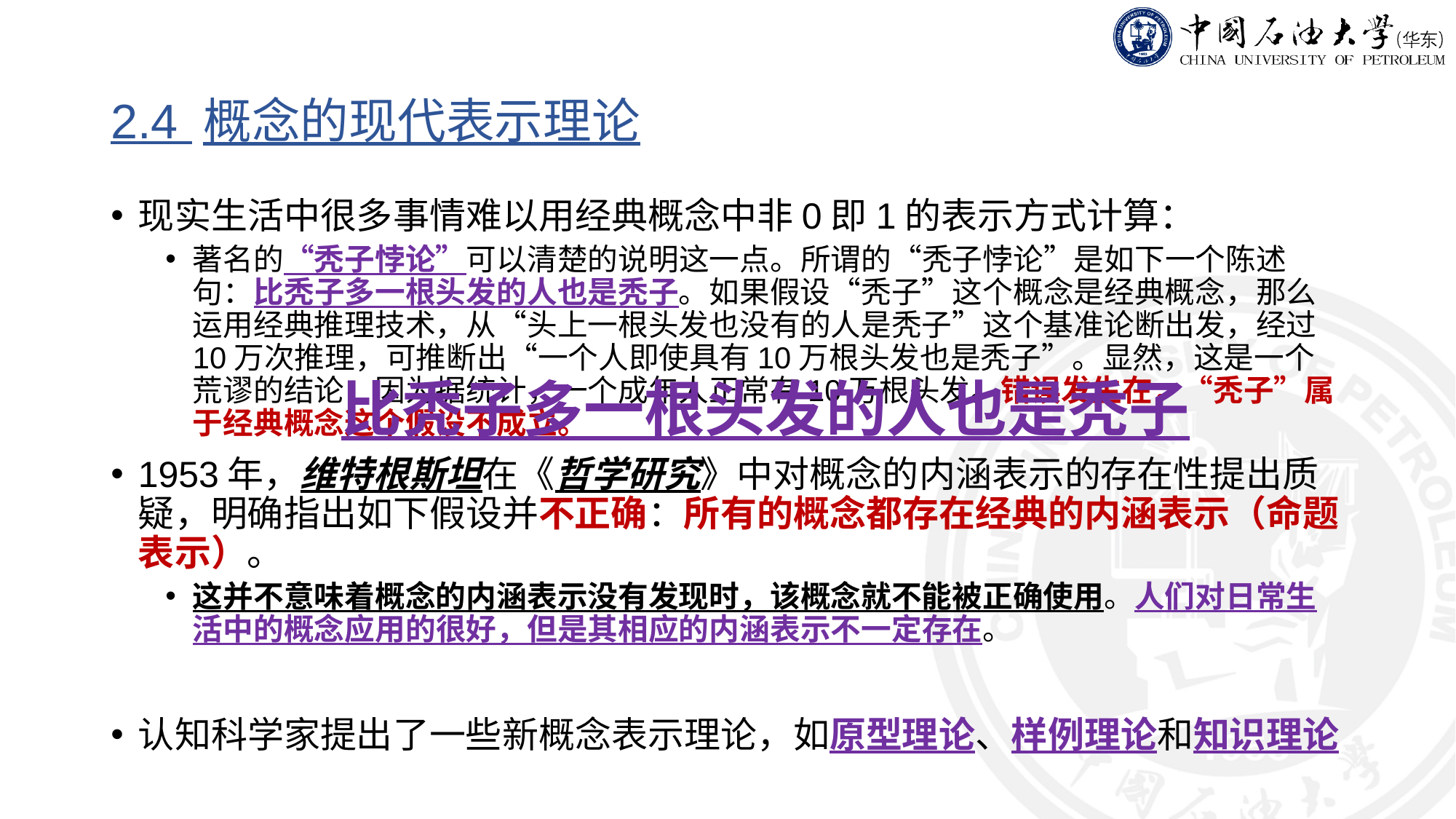

# 2.4 概念的现代表示理论
现实生活中很多事情难以用经典概念中非0即1的表示方式计算：
著名的“秃子悖论”可以清楚的说明这一点。所谓的“秃子悖论”是如下一个陈述句：比秃子多一根头发的人也是秃子。如果假设“秃子”这个概念是经典概念，那么运用经典推理技术，从“头上一根头发也没有的人是秃子”这个基准论断出发，经过10万次推理，可推断出“一个人即使具有10万根头发也是秃子”。显然，这是一个荒谬的结论，因为据统计，一个成年人正常有10万根头发。错误发生在，“秃子”属于经典概念这个假设不成立。
1953年，维特根斯坦在《哲学研究》中对概念的内涵表示的存在性提出质疑，明确指出如下假设并不正确：所有的概念都存在经典的内涵表示（命题表示）。
这并不意味着概念的内涵表示没有发现时，该概念就不能被正确使用。人们对日常生活中的概念应用的很好，但是其相应的内涵表示不一定存在。

认知科学家提出了一些新概念表示理论，如原型理论、样例理论和知识理论

比秃子多一根头发的人也是秃子